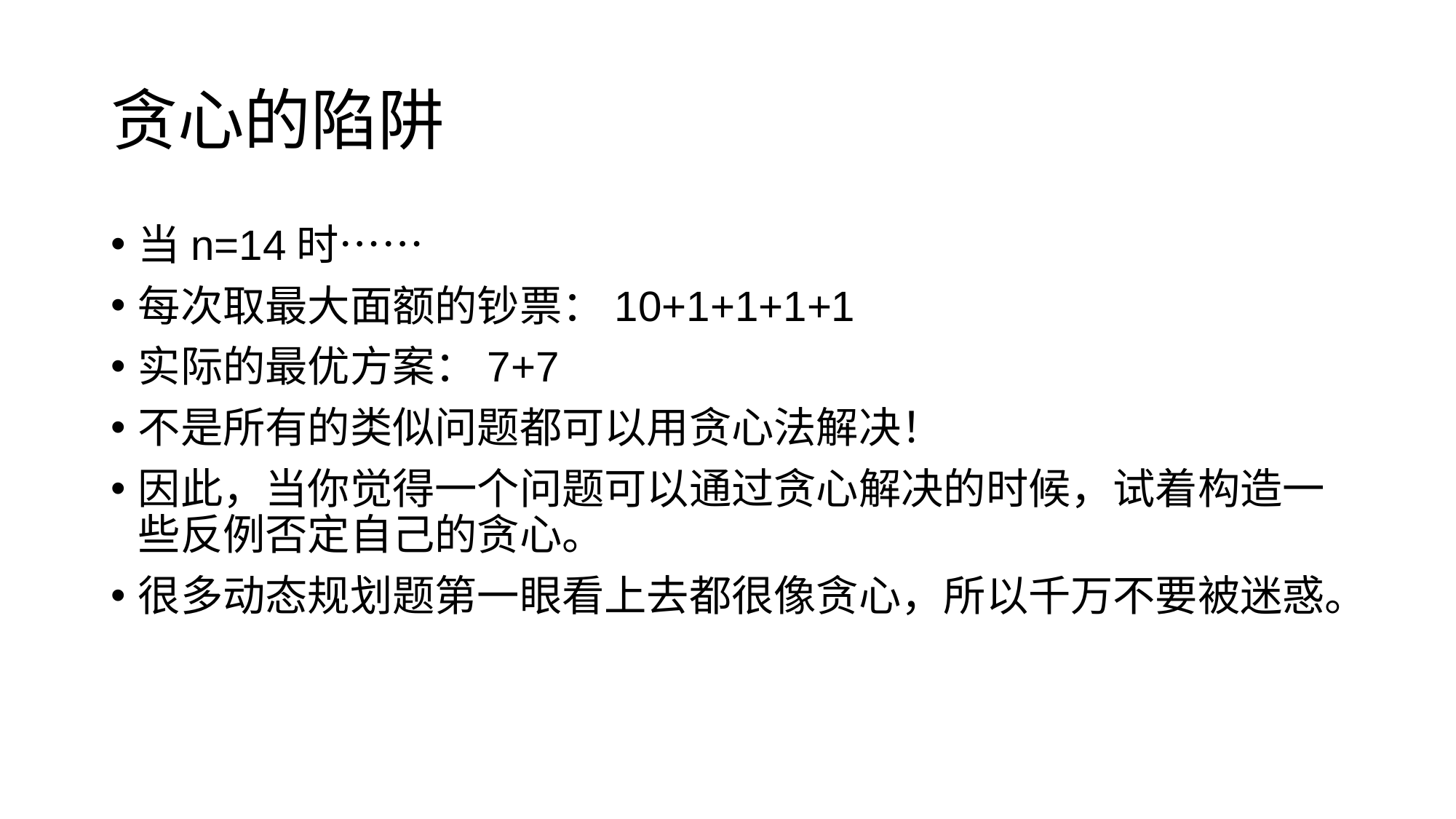

# 贪心的陷阱
当n=14时……
每次取最大面额的钞票：10+1+1+1+1
实际的最优方案：7+7
不是所有的类似问题都可以用贪心法解决！
因此，当你觉得一个问题可以通过贪心解决的时候，试着构造一些反例否定自己的贪心。
很多动态规划题第一眼看上去都很像贪心，所以千万不要被迷惑。